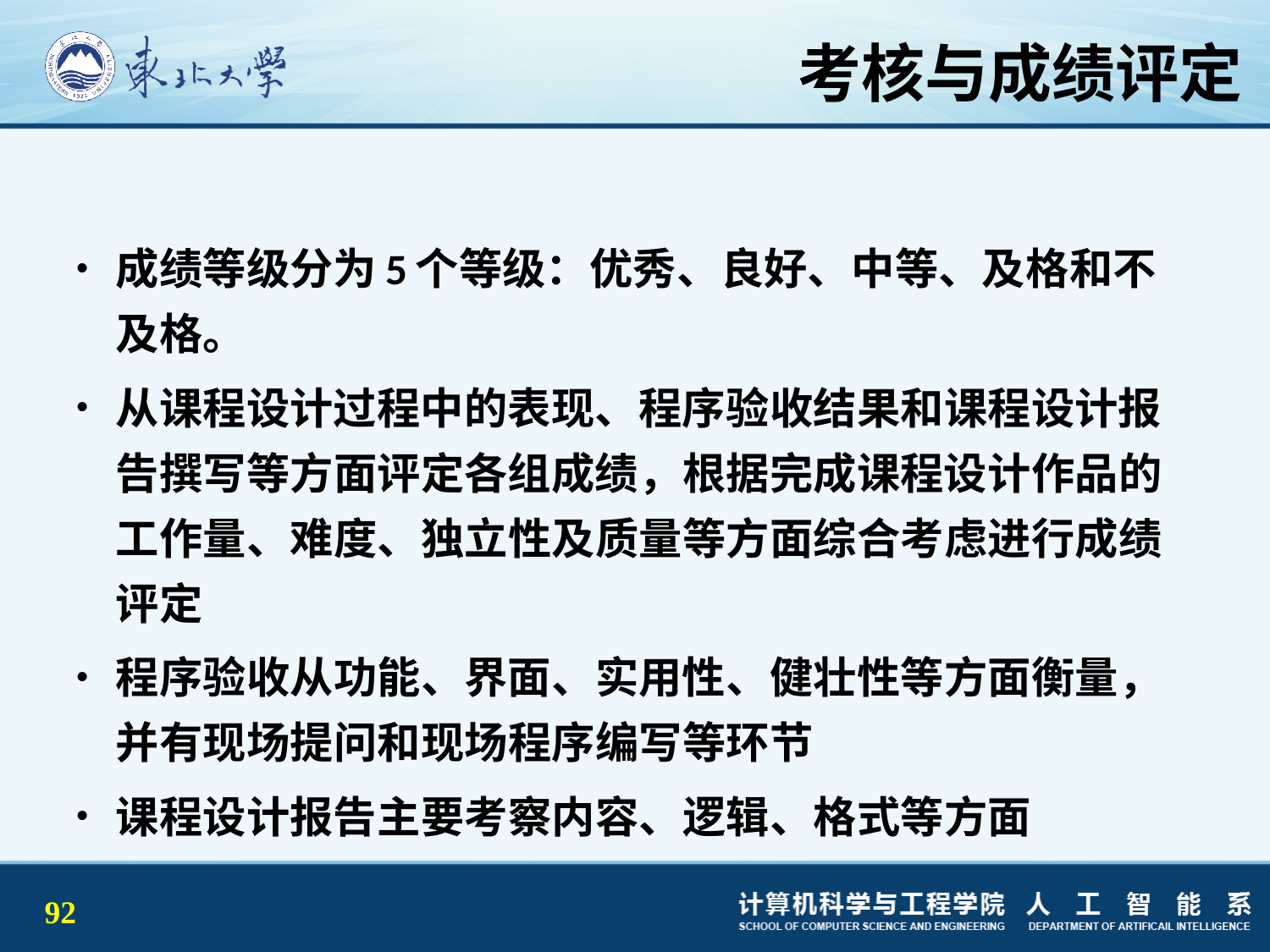

# 考核与成绩评定
成绩等级分为5个等级：优秀、良好、中等、及格和不及格。
从课程设计过程中的表现、程序验收结果和课程设计报告撰写等方面评定各组成绩，根据完成课程设计作品的工作量、难度、独立性及质量等方面综合考虑进行成绩评定
程序验收从功能、界面、实用性、健壮性等方面衡量，并有现场提问和现场程序编写等环节
课程设计报告主要考察内容、逻辑、格式等方面